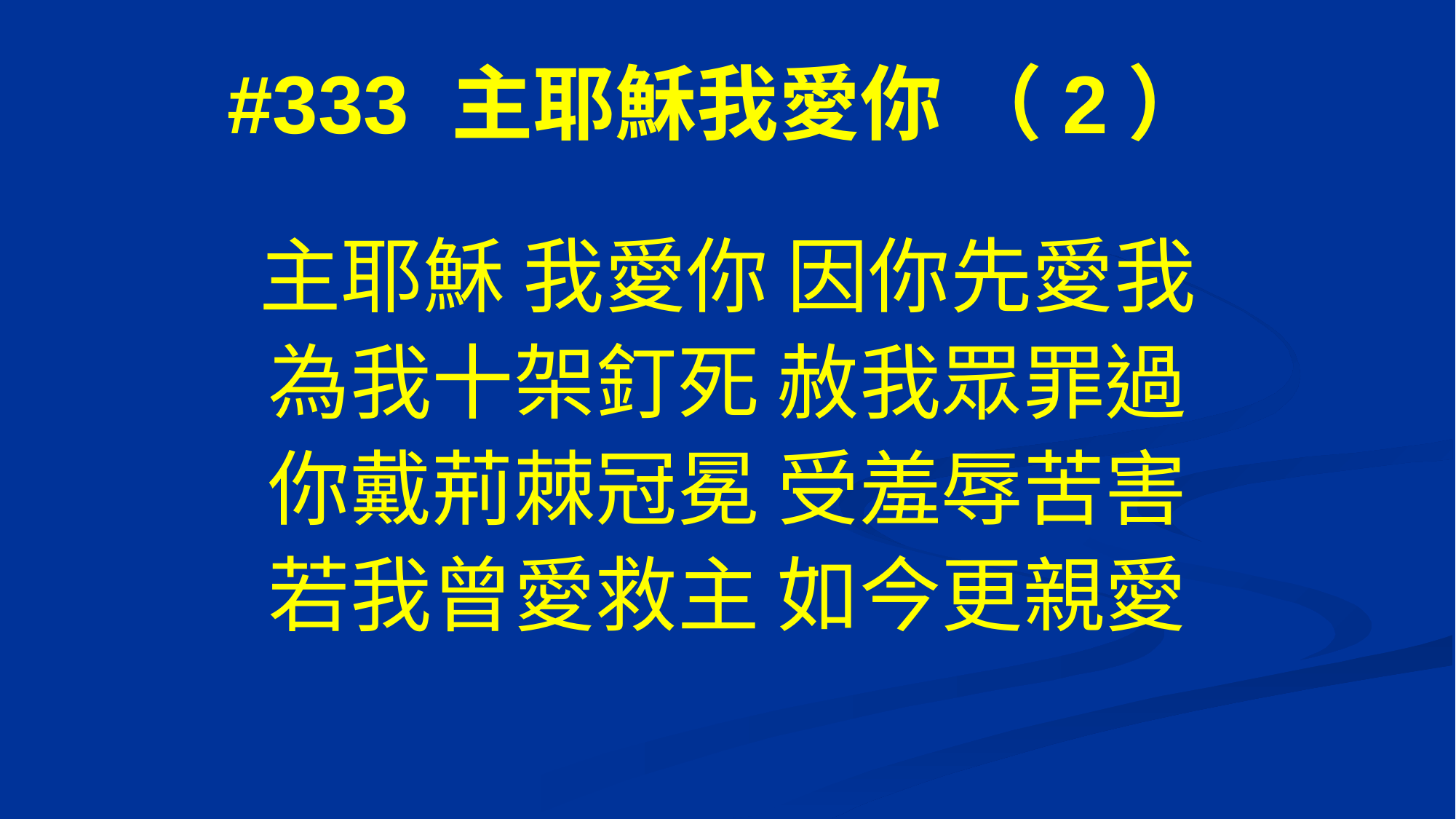

# #333 主耶穌我愛你 （2）
主耶穌 我愛你 因你先愛我
為我十架釘死 赦我眾罪過
你戴荊棘冠冕 受羞辱苦害
若我曾愛救主 如今更親愛